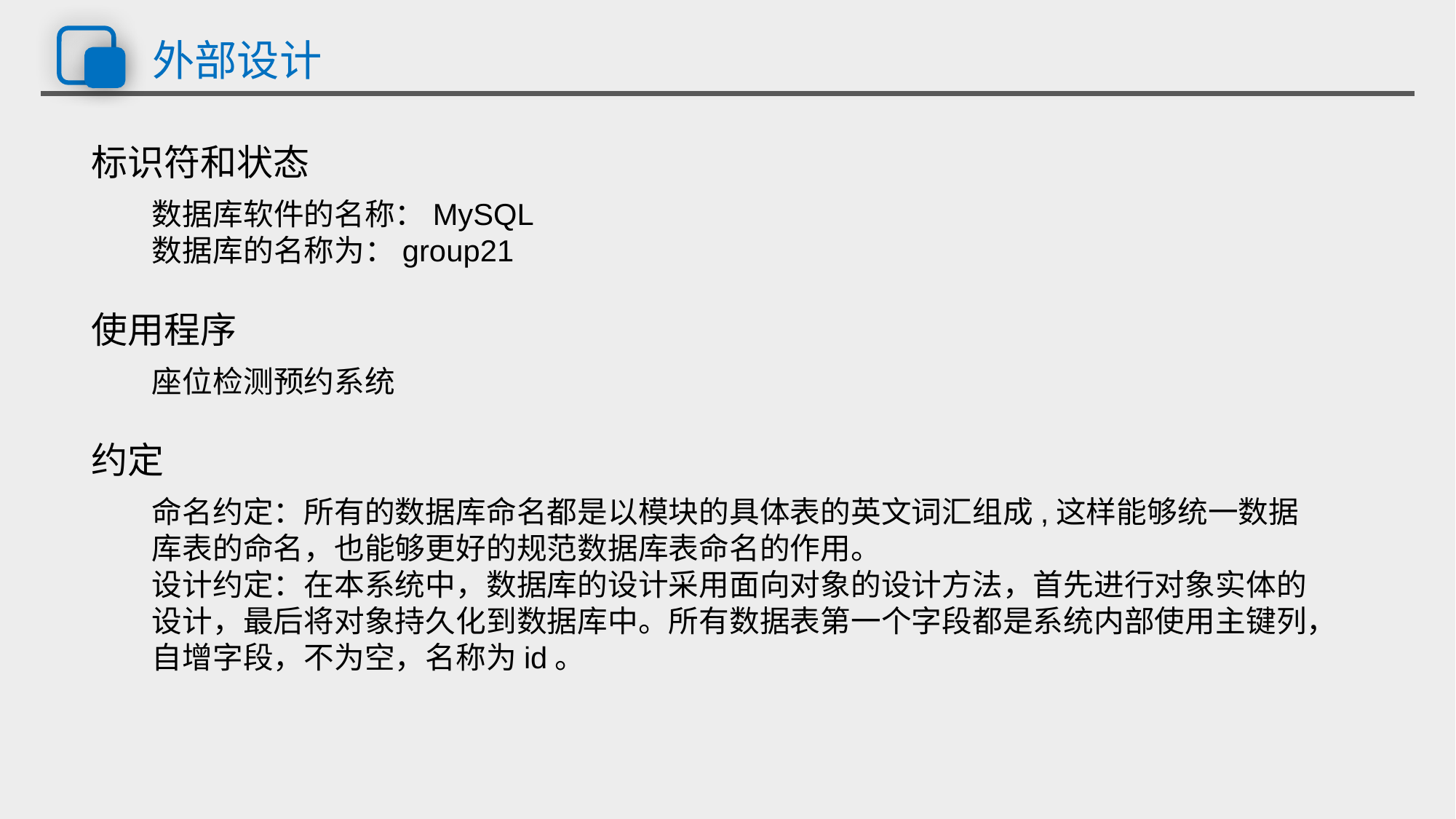

# 外部设计
标识符和状态
数据库软件的名称：MySQL
数据库的名称为：group21
使用程序
座位检测预约系统
约定
命名约定：所有的数据库命名都是以模块的具体表的英文词汇组成,这样能够统一数据库表的命名，也能够更好的规范数据库表命名的作用。
设计约定：在本系统中，数据库的设计采用面向对象的设计方法，首先进行对象实体的设计，最后将对象持久化到数据库中。所有数据表第一个字段都是系统内部使用主键列，自增字段，不为空，名称为id。